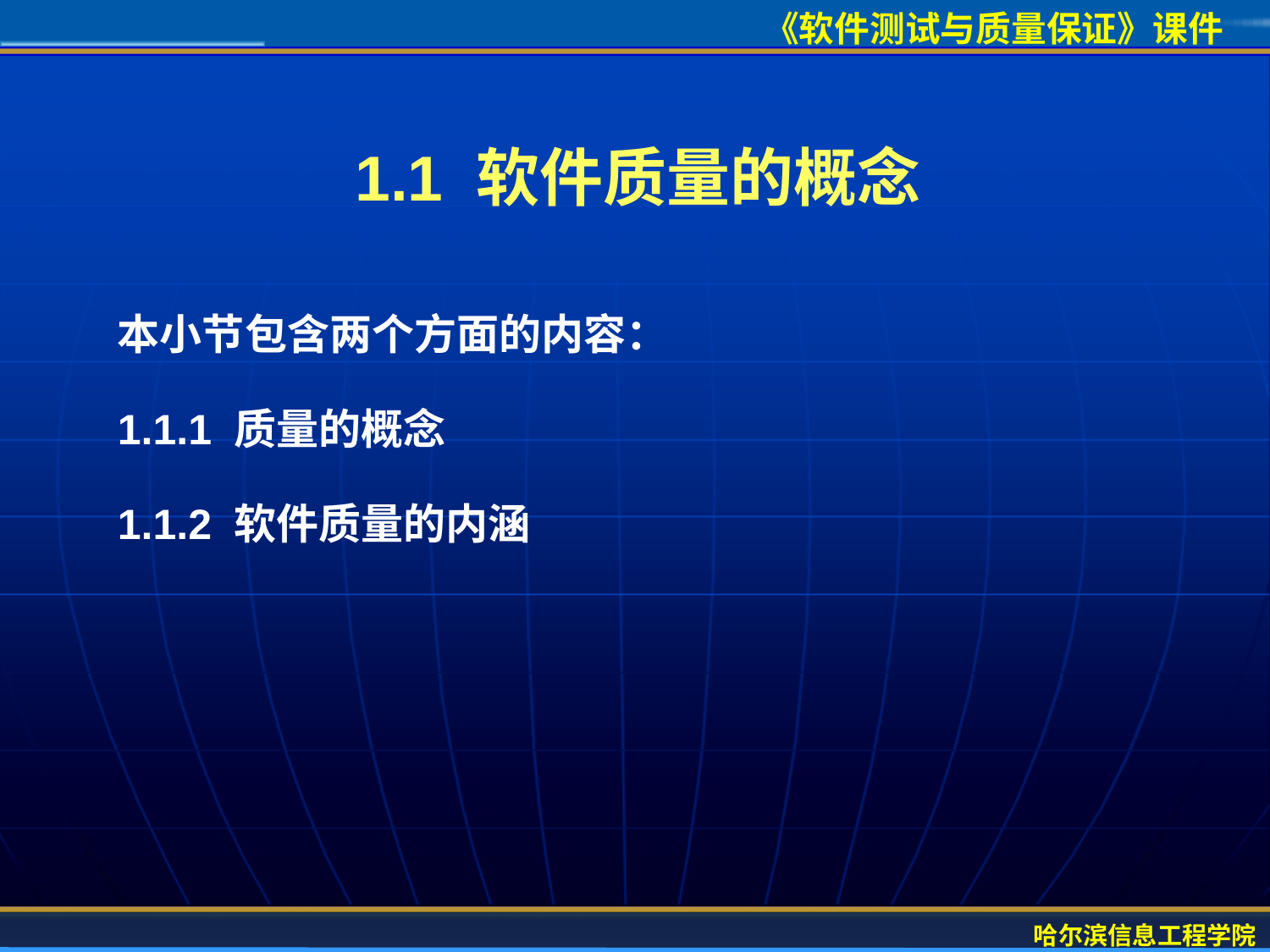

# 1.1 软件质量的概念
本小节包含两个方面的内容：
1.1.1 质量的概念
1.1.2 软件质量的内涵